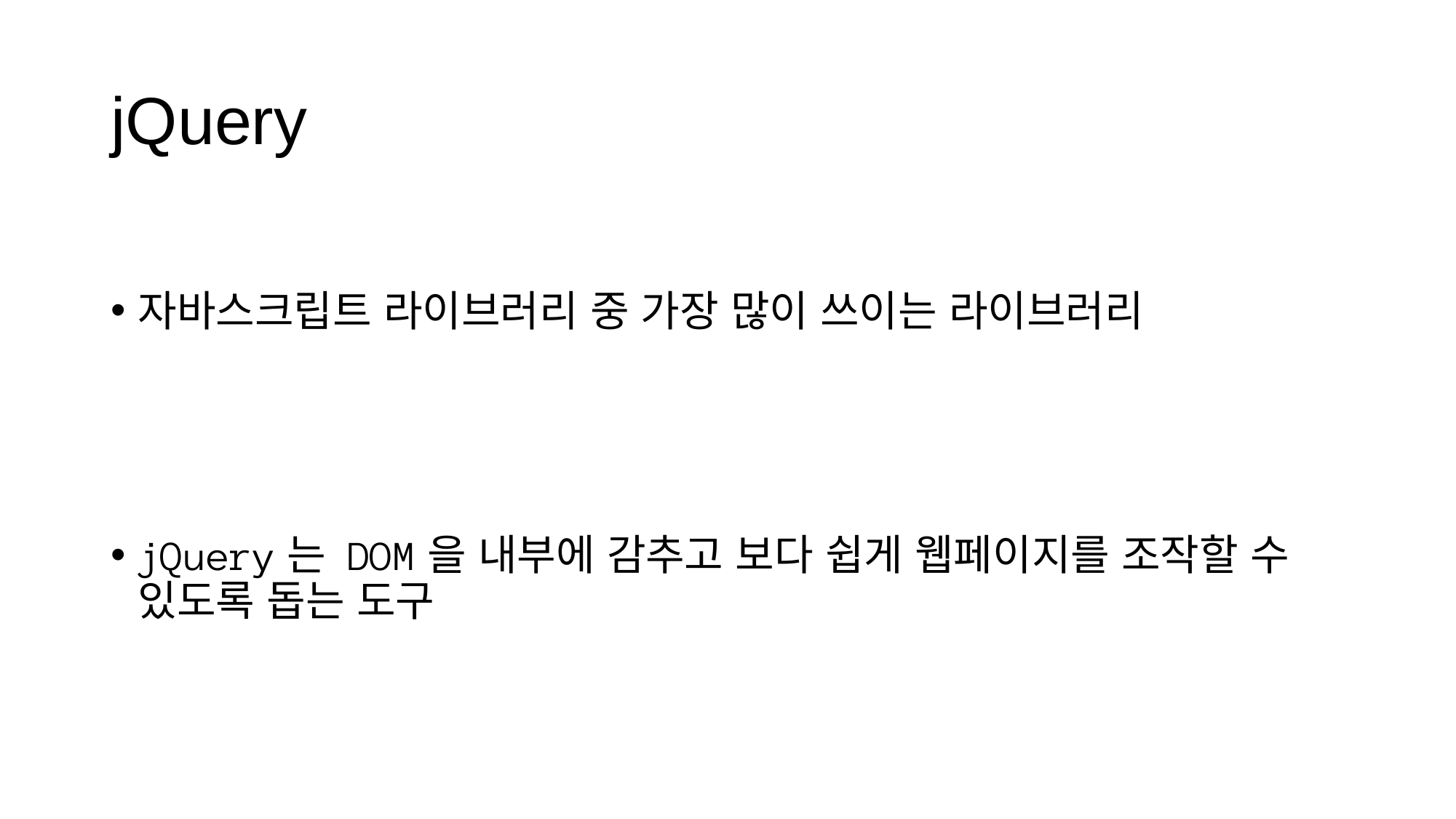

# jQuery

자바스크립트 라이브러리 중 가장 많이 쓰이는 라이브러리

jQuery는 DOM을 내부에 감추고 보다 쉽게 웹페이지를 조작할 수 있도록 돕는 도구